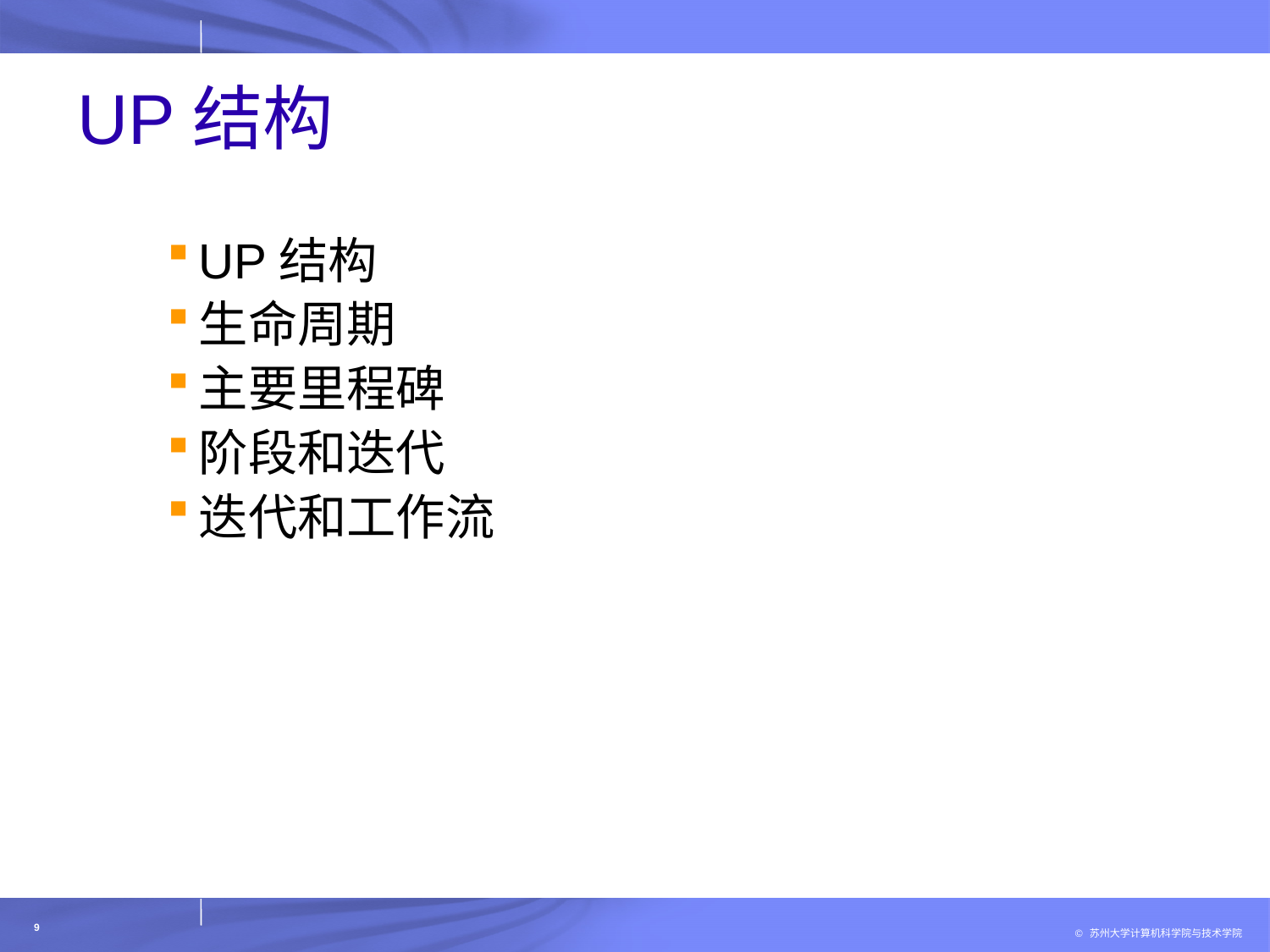

# UP结构
UP结构
生命周期
主要里程碑
阶段和迭代
迭代和工作流
9